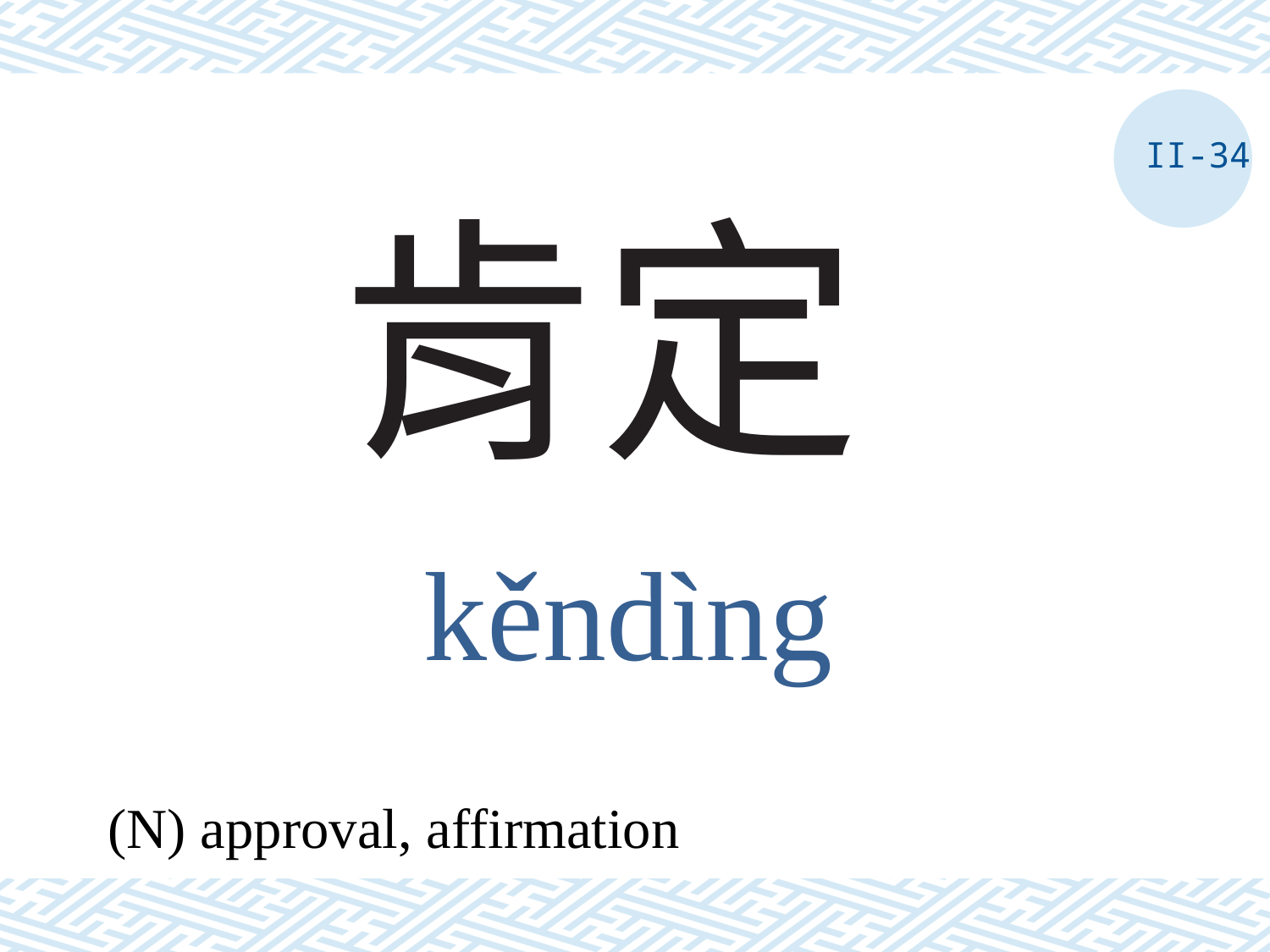

II-34

# 肯定
kěndìng
(N) approval, affirmation